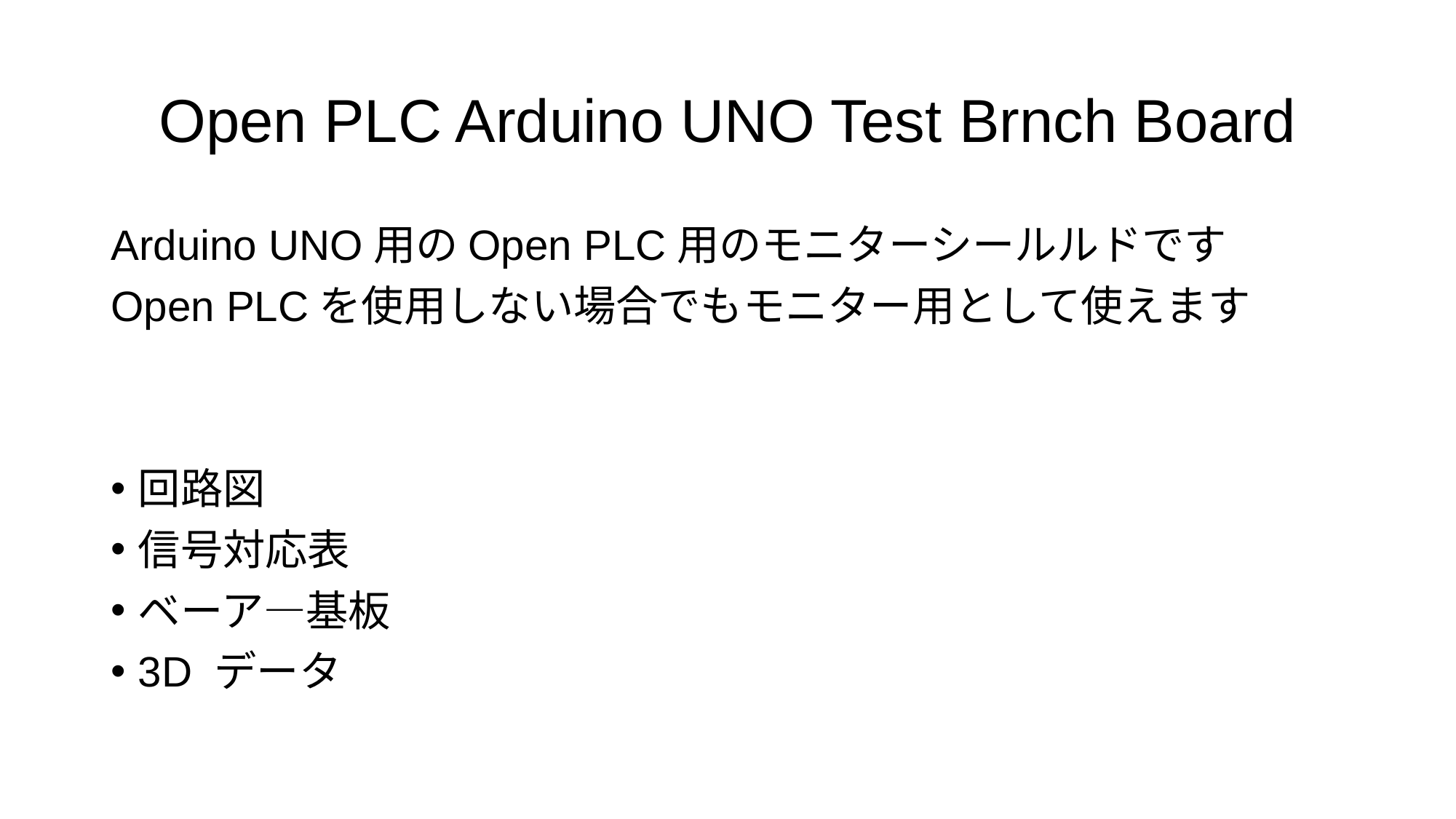

# Open PLC Arduino UNO Test Brnch Board
Arduino UNO用のOpen PLC用のモニターシールルドです
Open PLCを使用しない場合でもモニター用として使えます

回路図
信号対応表
ベーア―基板
3D データ